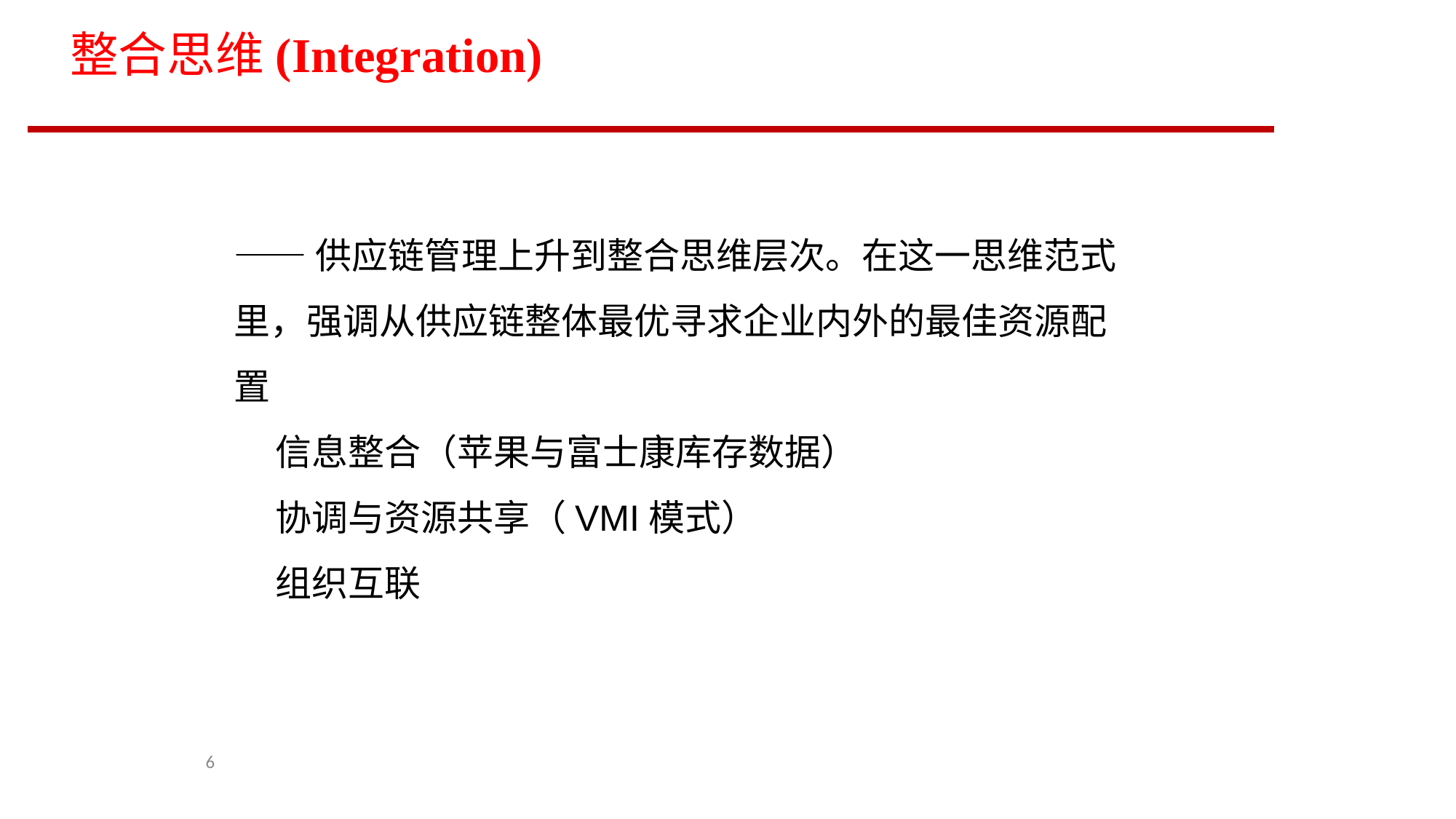

整合思维(Integration)
——供应链管理上升到整合思维层次。在这一思维范式里，强调从供应链整体最优寻求企业内外的最佳资源配置
信息整合（苹果与富士康库存数据）
协调与资源共享（VMI模式）
组织互联

6